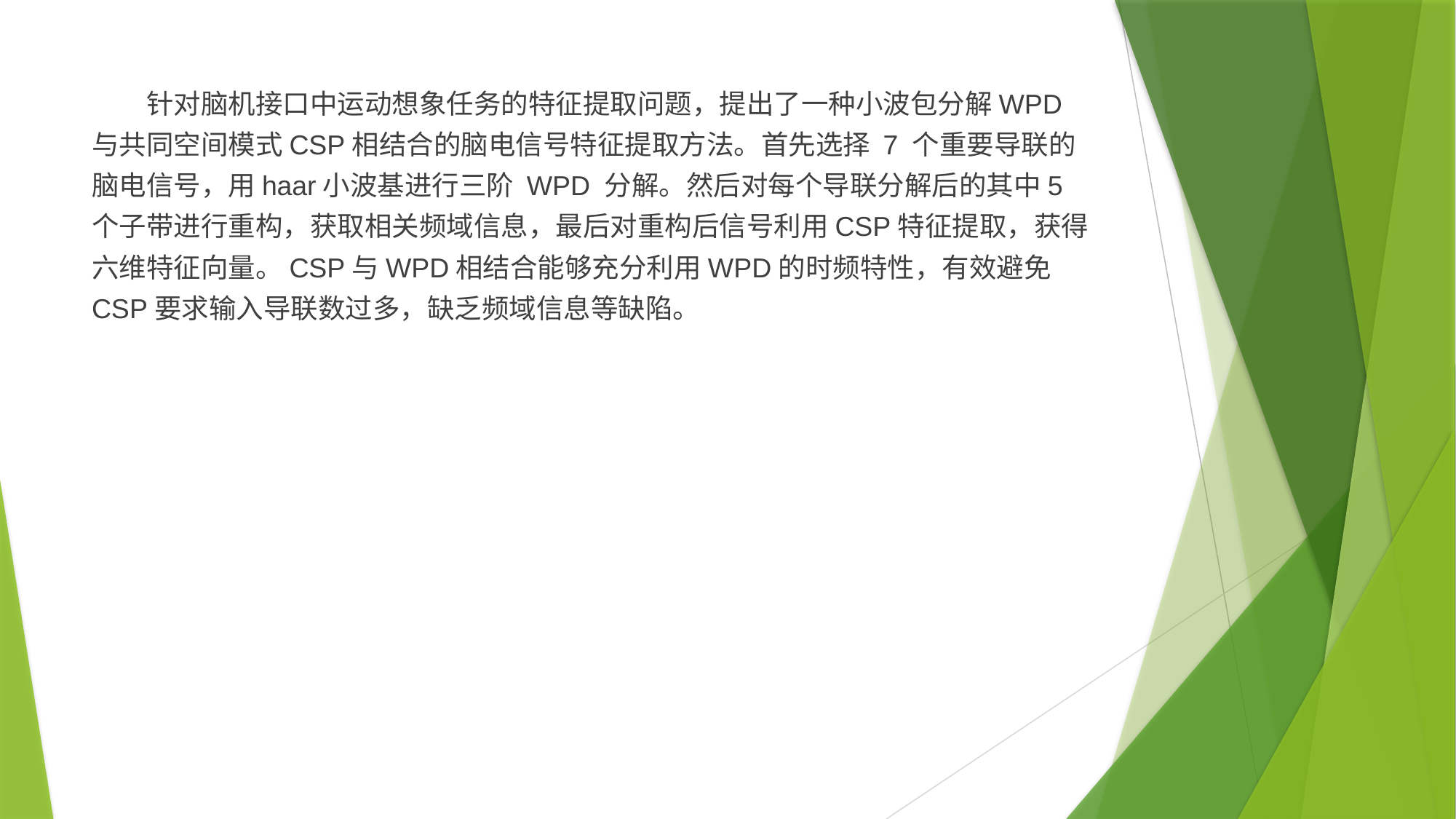

#
针对脑机接口中运动想象任务的特征提取问题，提出了一种小波包分解WPD与共同空间模式CSP相结合的脑电信号特征提取方法。首先选择 7 个重要导联的脑电信号，用haar小波基进行三阶 WPD 分解。然后对每个导联分解后的其中5个子带进行重构，获取相关频域信息，最后对重构后信号利用CSP特征提取，获得六维特征向量。CSP与WPD相结合能够充分利用WPD的时频特性，有效避免CSP要求输入导联数过多，缺乏频域信息等缺陷。